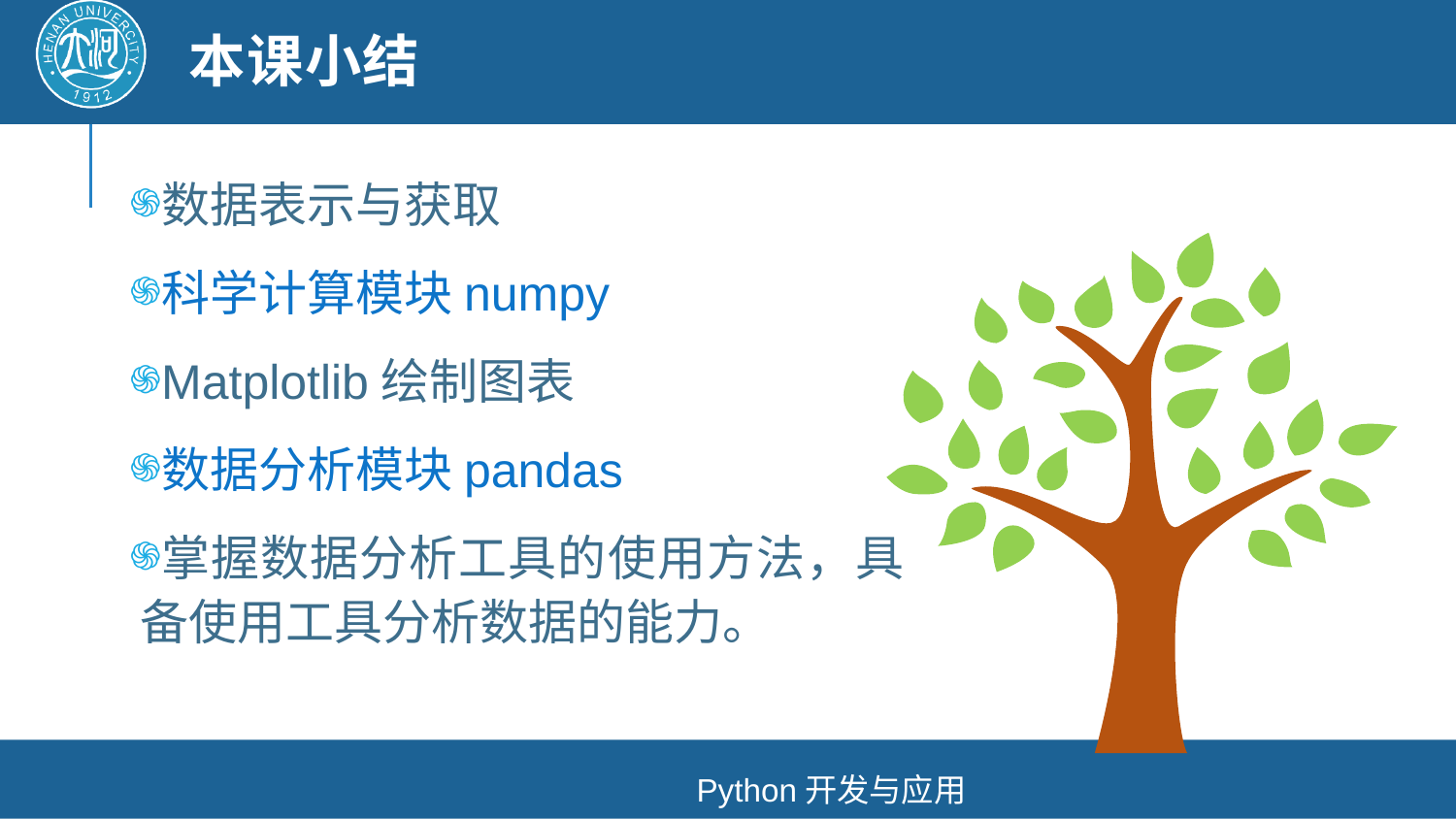

# 本课小结
数据表示与获取
科学计算模块numpy
Matplotlib绘制图表
数据分析模块pandas
掌握数据分析工具的使用方法，具备使用工具分析数据的能力。

Python开发与应用
30